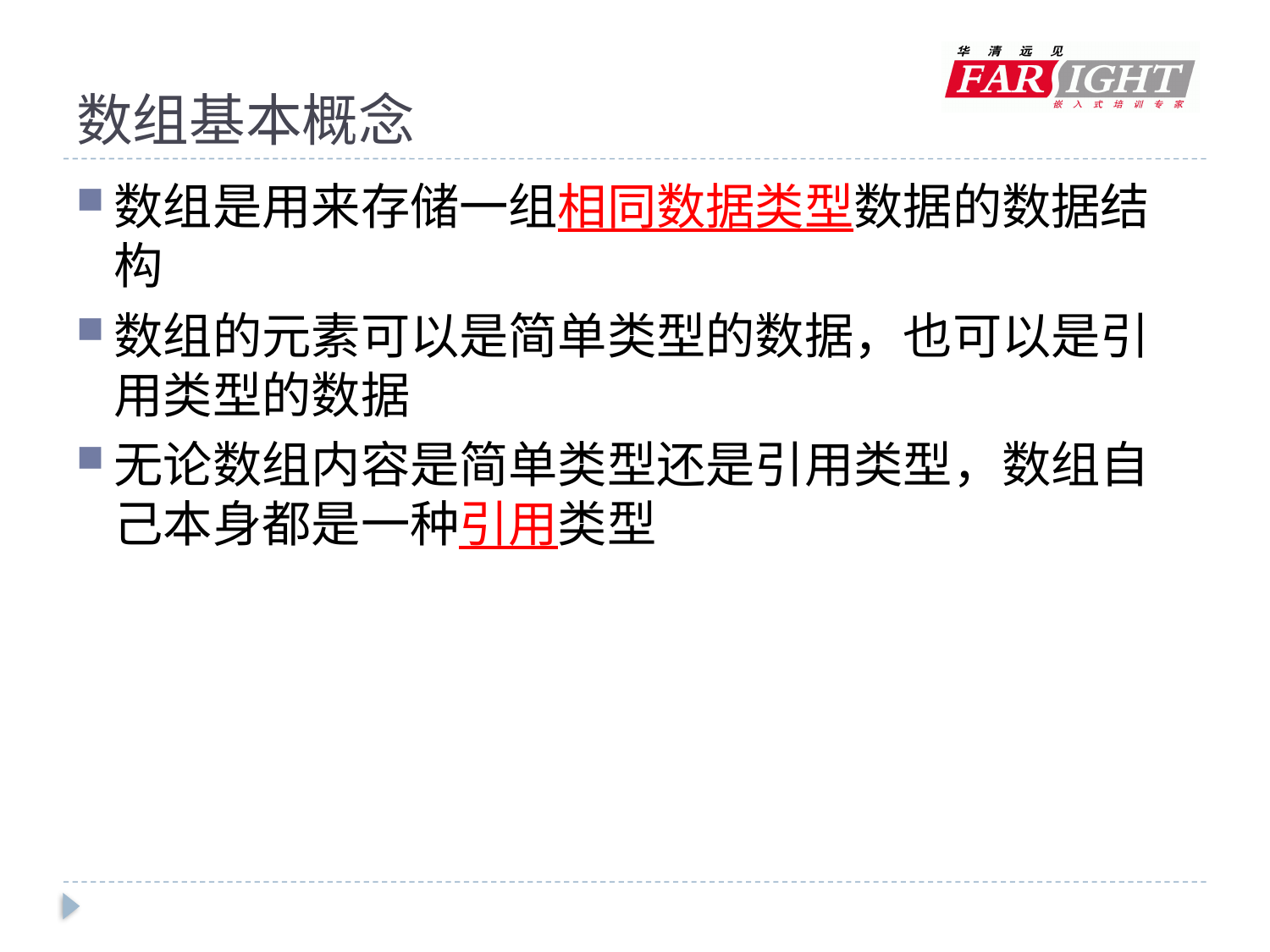

# 数组基本概念
数组是用来存储一组相同数据类型数据的数据结构
数组的元素可以是简单类型的数据，也可以是引用类型的数据
无论数组内容是简单类型还是引用类型，数组自己本身都是一种引用类型